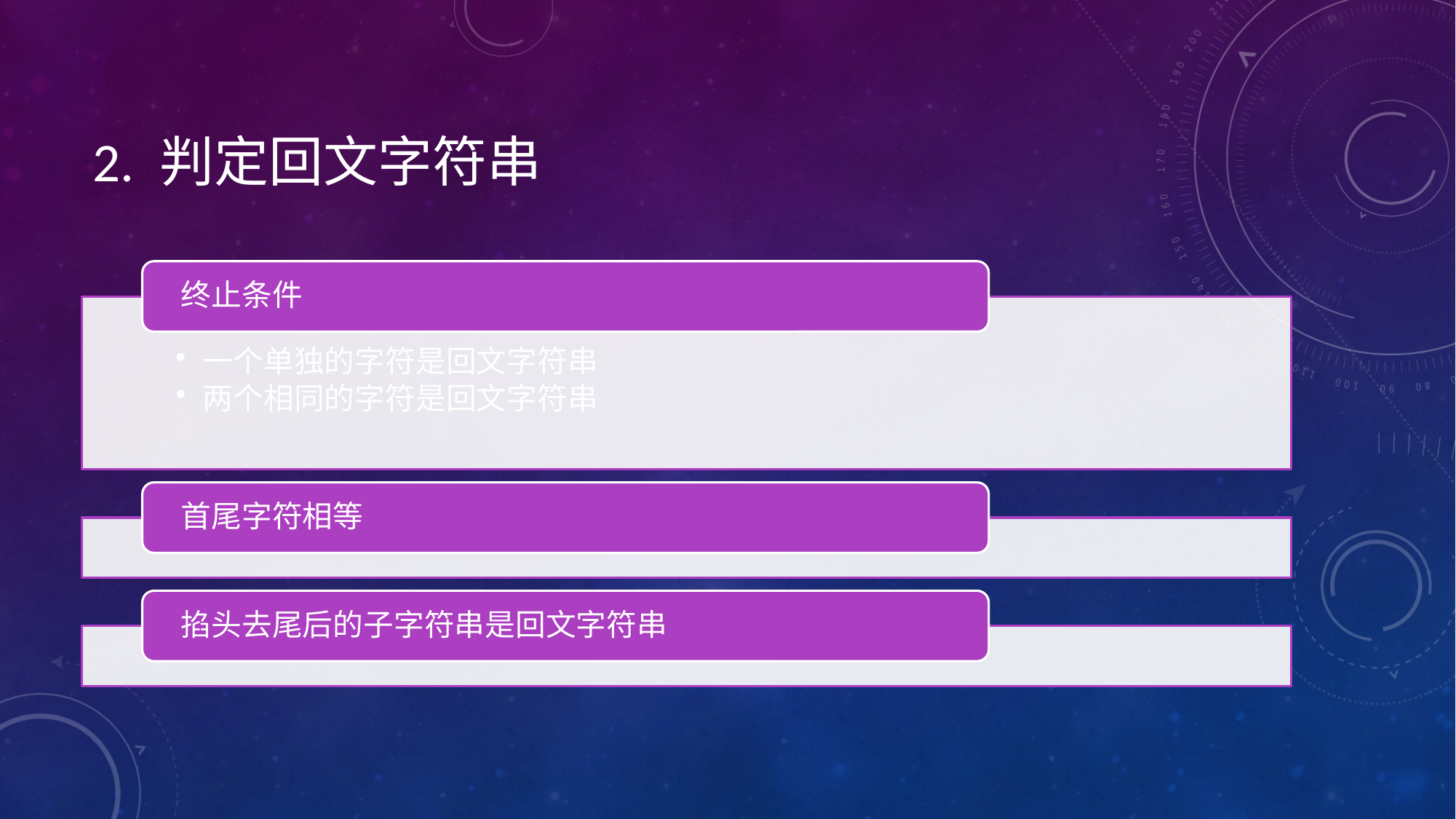

# 2. 判定回文字符串
一个单独的字符是回文字符串
两个相同的字符是回文字符串
终止条件
首尾字符相等
掐头去尾后的子字符串是回文字符串